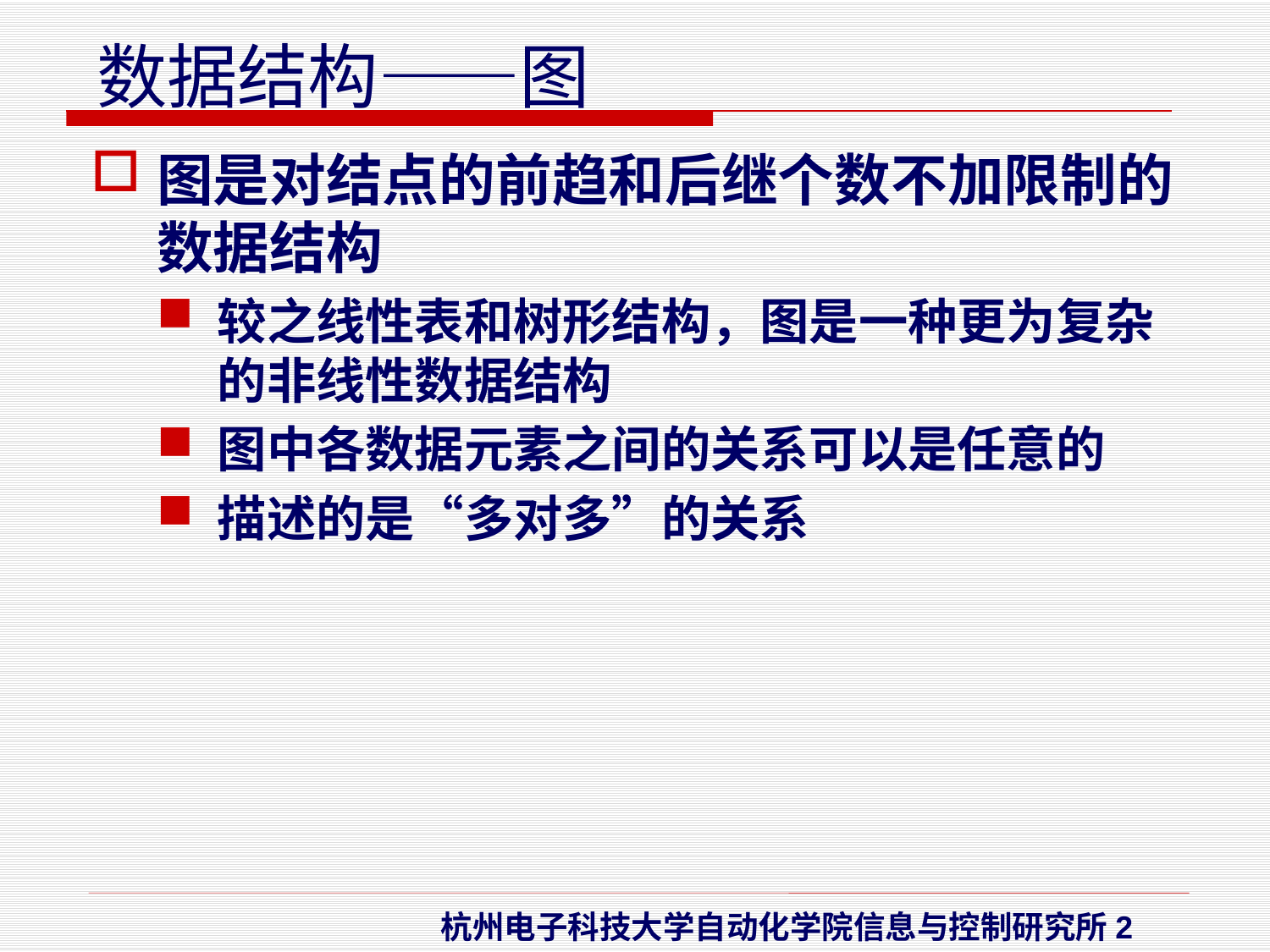

图是对结点的前趋和后继个数不加限制的数据结构
较之线性表和树形结构，图是一种更为复杂的非线性数据结构
图中各数据元素之间的关系可以是任意的
描述的是“多对多”的关系